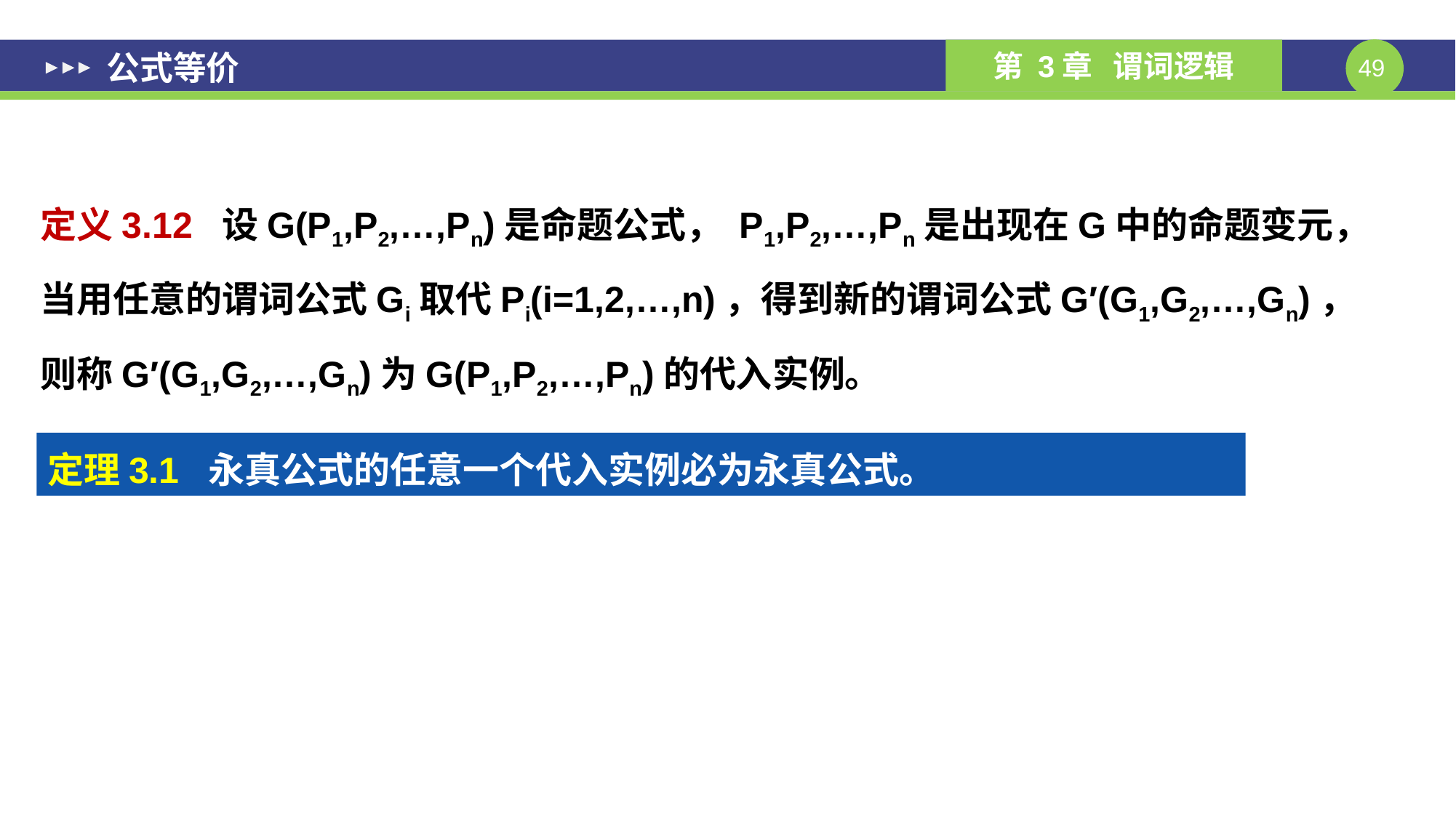

公式等价
定义3.12  设G(P1,P2,…,Pn)是命题公式， P1,P2,…,Pn是出现在G中的命题变元，当用任意的谓词公式Gi取代Pi(i=1,2,…,n)，得到新的谓词公式G′(G1,G2,…,Gn)，则称G′(G1,G2,…,Gn)为G(P1,P2,…,Pn)的代入实例。

定理3.1  永真公式的任意一个代入实例必为永真公式。